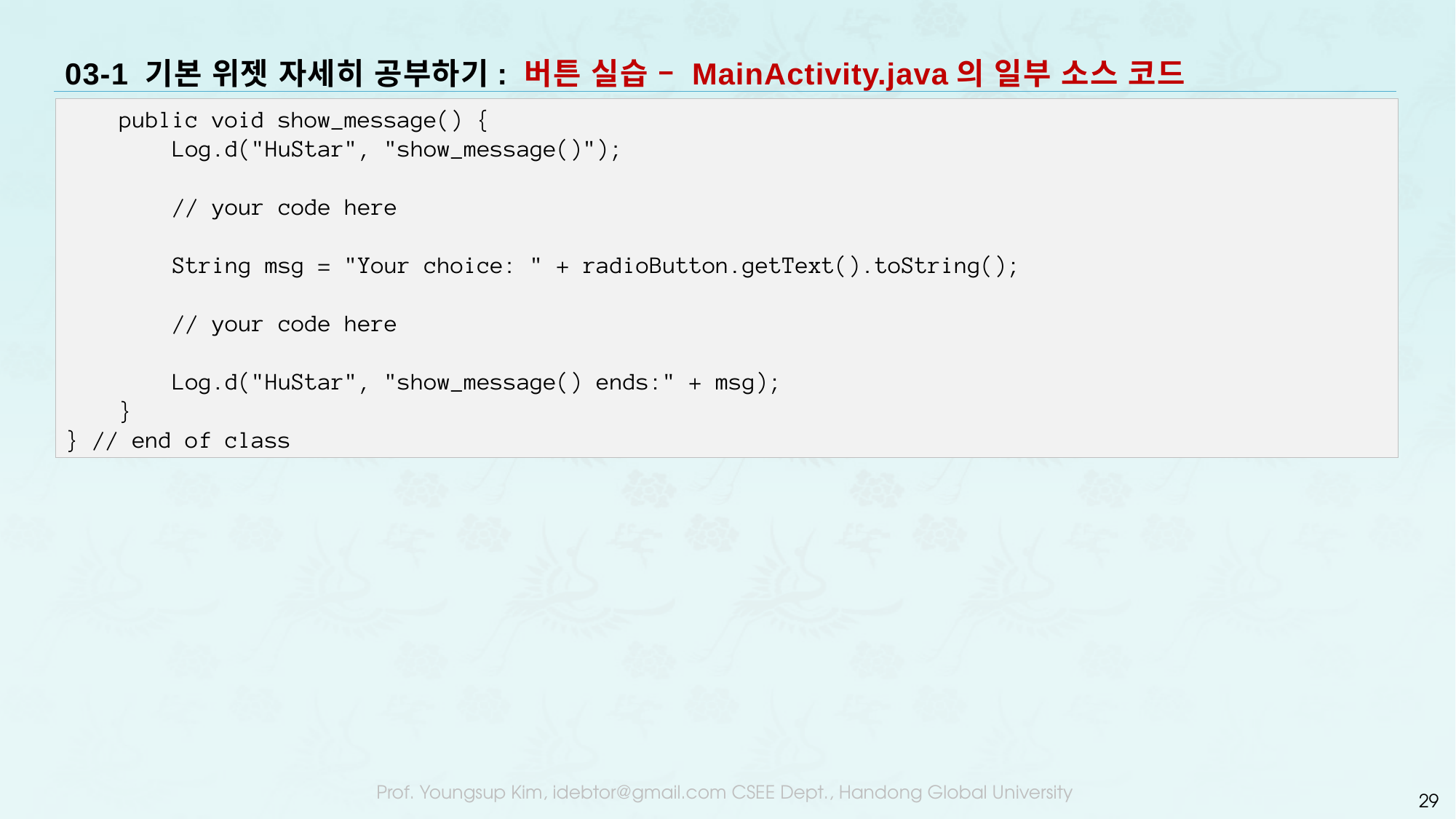

# 03-1 기본 위젯 자세히 공부하기: 버튼 실습 – MainActivity.java의 일부 소스 코드
    public void show_message() {
        Log.d("HuStar", "show_message()");

        // your code here

        String msg = "Your choice: " + radioButton.getText().toString();

        // your code here

        Log.d("HuStar", "show_message() ends:" + msg);
    }
} // end of class

29